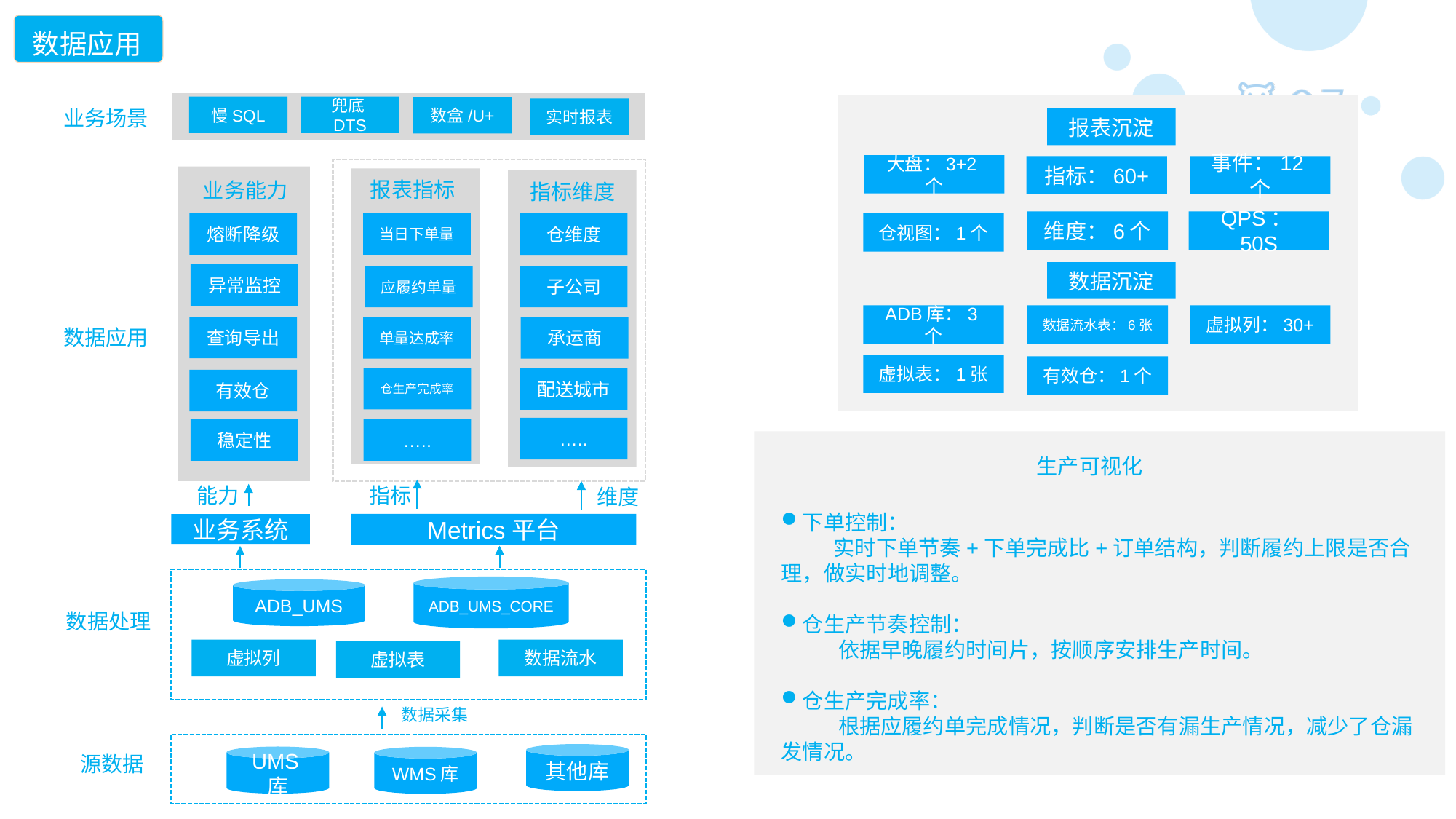

数据应用

慢SQL
兜底DTS
数盒/U+
业务场景
实时报表
报表沉淀
大盘：3+2个
事件：12个
指标：60+

报表指标
业务能力
指标维度
QPS：50S
维度：6个
熔断降级
当日下单量
仓维度
仓视图：1个
数据沉淀
异常监控
应履约单量
子公司
ADB库：3个
虚拟列：30+
数据流水表：6张
查询导出
单量达成率
承运商
数据应用
虚拟表：1张
有效仓：1个
仓生产完成率
配送城市
有效仓
…..
稳定性
…..

生产可视化
指标
能力
维度
下单控制：
          实时下单节奏+下单完成比+订单结构，判断履约上限是否合理，做实时地调整。

仓生产节奏控制：
           依据早晚履约时间片，按顺序安排生产时间。

仓生产完成率：
           根据应履约单完成情况，判断是否有漏生产情况，减少了仓漏发情况。
Metrics平台
业务系统

ADB_UMS_CORE
ADB_UMS
数据处理

虚拟列
数据流水
虚拟表
数据采集

其他库
源数据
UMS库
WMS库